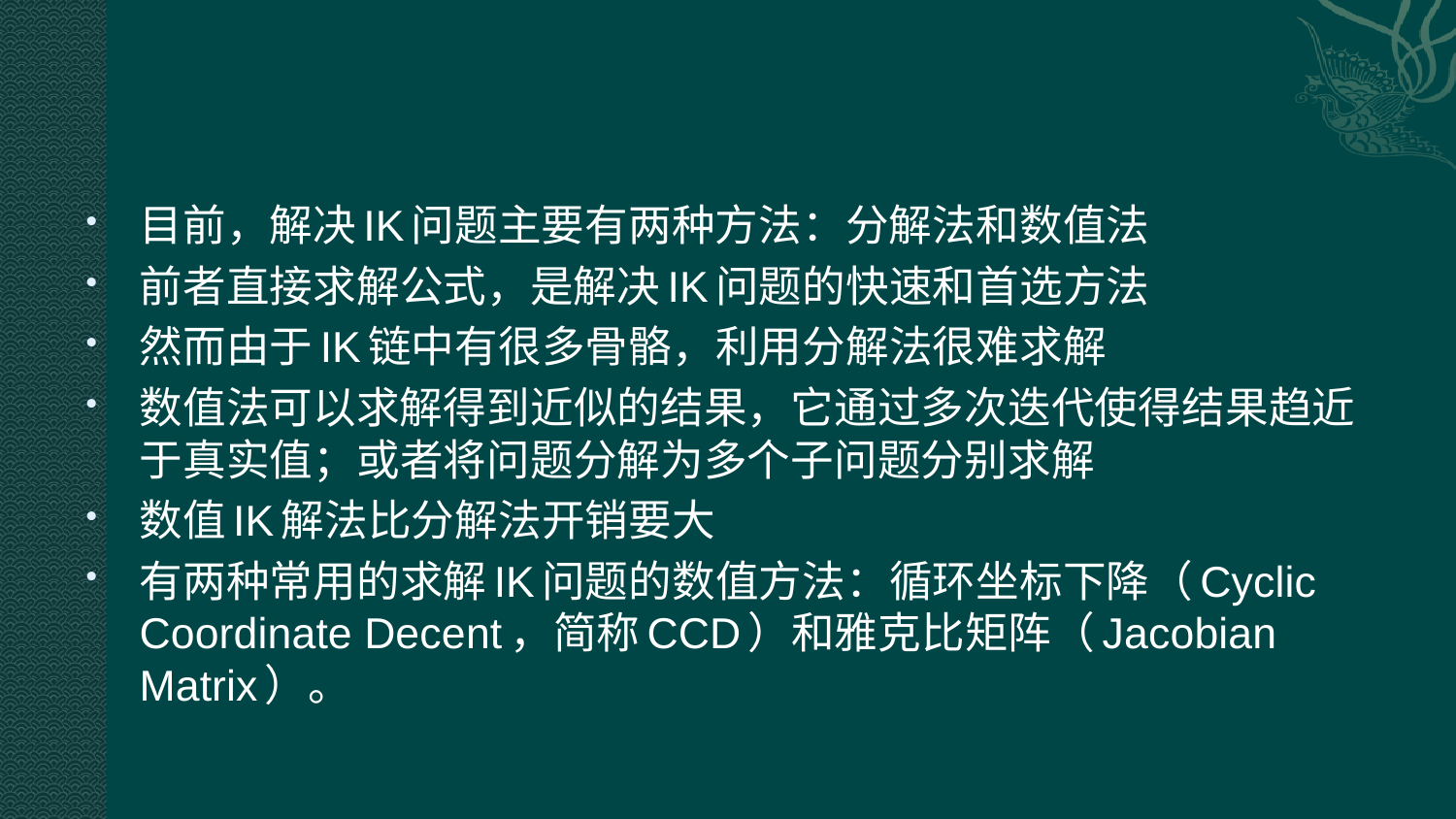

#
目前，解决IK问题主要有两种方法：分解法和数值法
前者直接求解公式，是解决IK问题的快速和首选方法
然而由于IK链中有很多骨骼，利用分解法很难求解
数值法可以求解得到近似的结果，它通过多次迭代使得结果趋近于真实值；或者将问题分解为多个子问题分别求解
数值IK解法比分解法开销要大
有两种常用的求解IK问题的数值方法：循环坐标下降（Cyclic Coordinate Decent，简称CCD）和雅克比矩阵（Jacobian Matrix）。